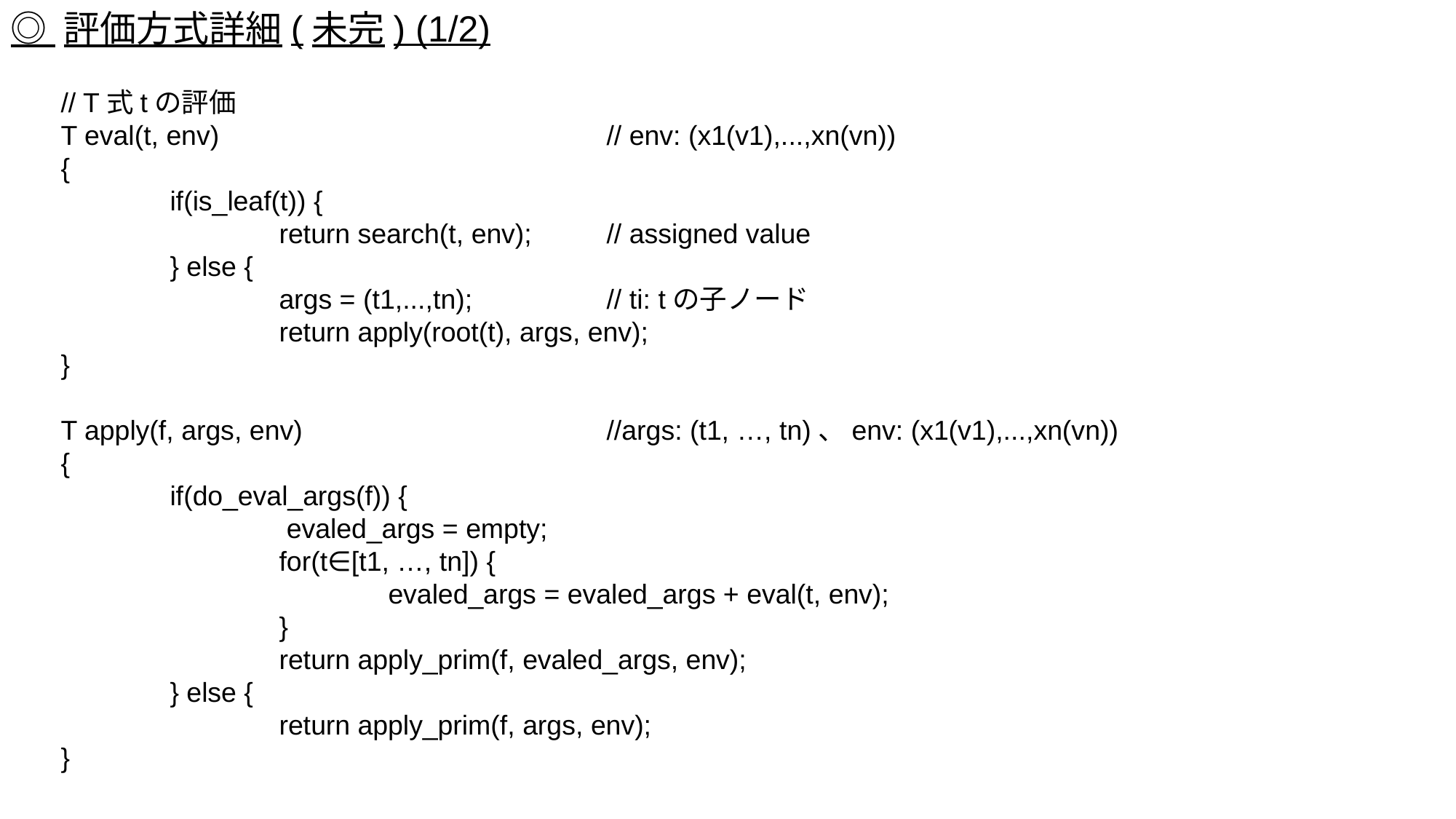

◎ 評価方式詳細(未完) (1/2)
// T式tの評価
T eval(t, env) 				// env: (x1(v1),...,xn(vn))
{
	if(is_leaf(t)) {
		return search(t, env);	// assigned value
	} else {
		args = (t1,...,tn);		// ti: tの子ノード
		return apply(root(t), args, env);
}

T apply(f, args, env)			//args: (t1, …, tn)、env: (x1(v1),...,xn(vn))
{
	if(do_eval_args(f)) {
		 evaled_args = empty;
		for(t∈[t1, …, tn]) {
			evaled_args = evaled_args + eval(t, env);
		}
		return apply_prim(f, evaled_args, env);
	} else {
		return apply_prim(f, args, env);
}